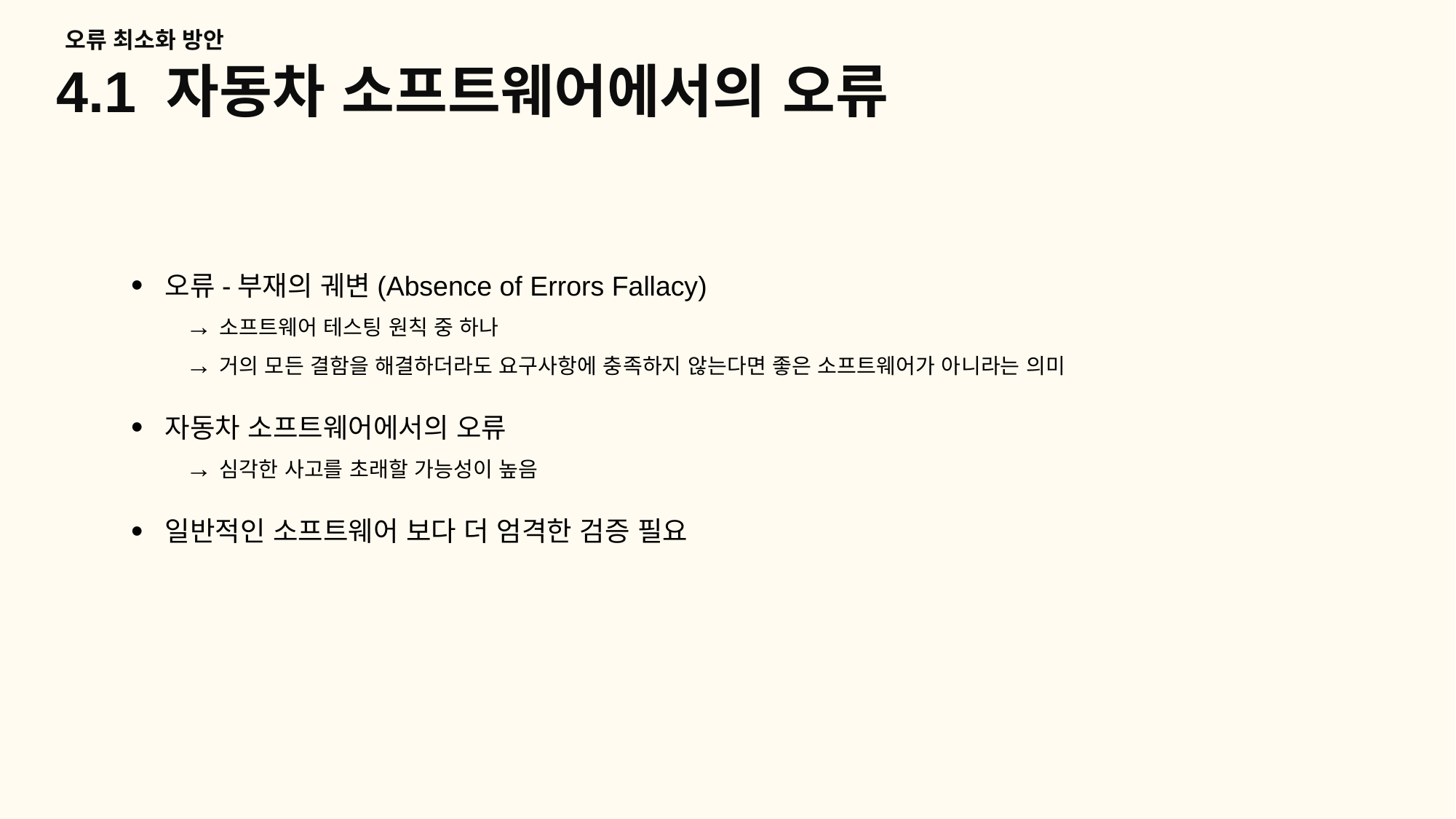

오류 최소화 방안
4.1 자동차 소프트웨어에서의 오류
오류-부재의 궤변(Absence of Errors Fallacy)
소프트웨어 테스팅 원칙 중 하나
거의 모든 결함을 해결하더라도 요구사항에 충족하지 않는다면 좋은 소프트웨어가 아니라는 의미

자동차 소프트웨어에서의 오류
심각한 사고를 초래할 가능성이 높음

일반적인 소프트웨어 보다 더 엄격한 검증 필요